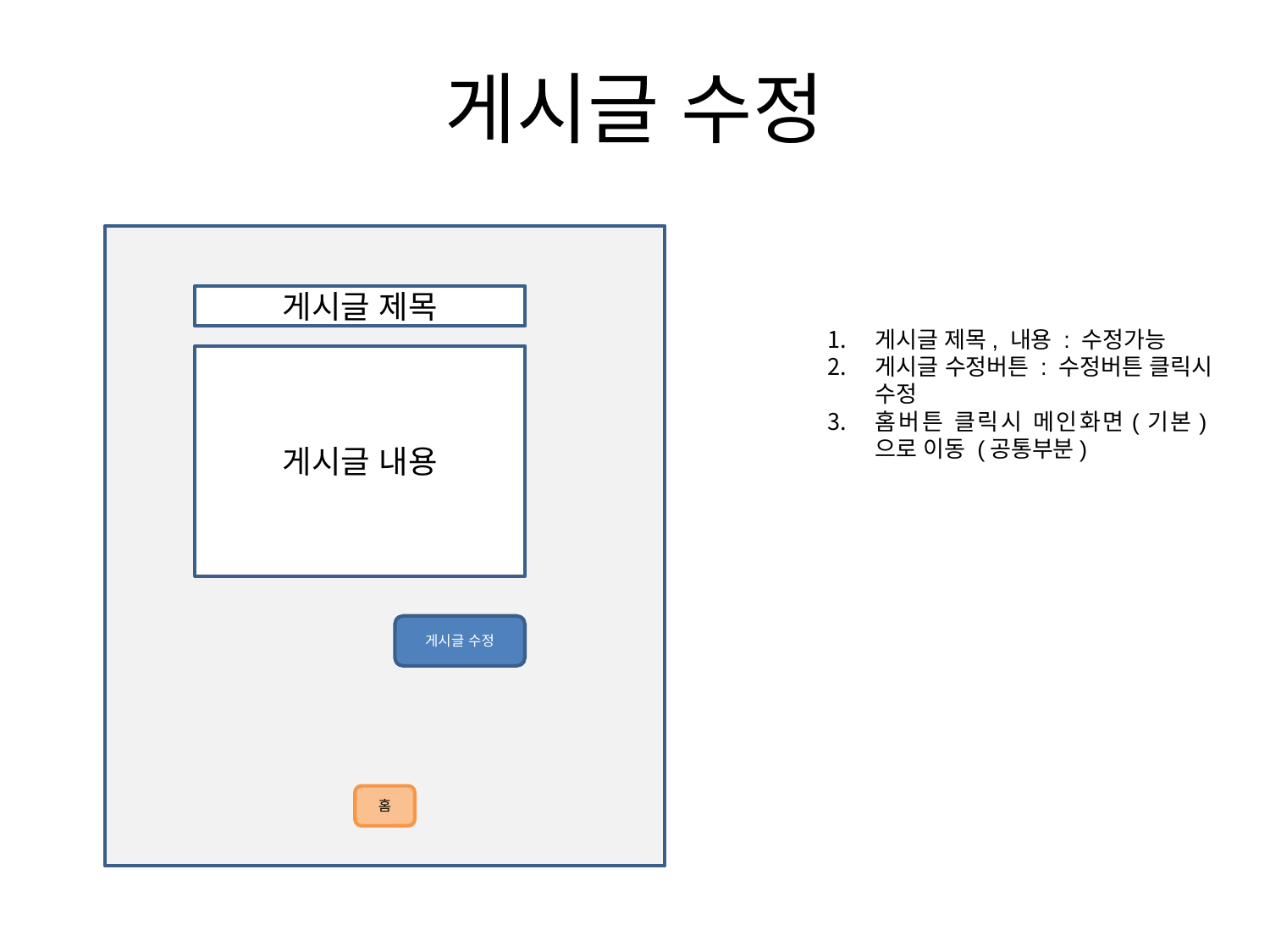

# 게시글 수정

게시글 제목, 내용 : 수정가능
게시글 수정버튼 : 수정버튼 클릭시 수정
홈버튼 클릭시 메인화면(기본)으로 이동 (공통부분)

게시글 제목
게시글 내용
게시글 수정
홈